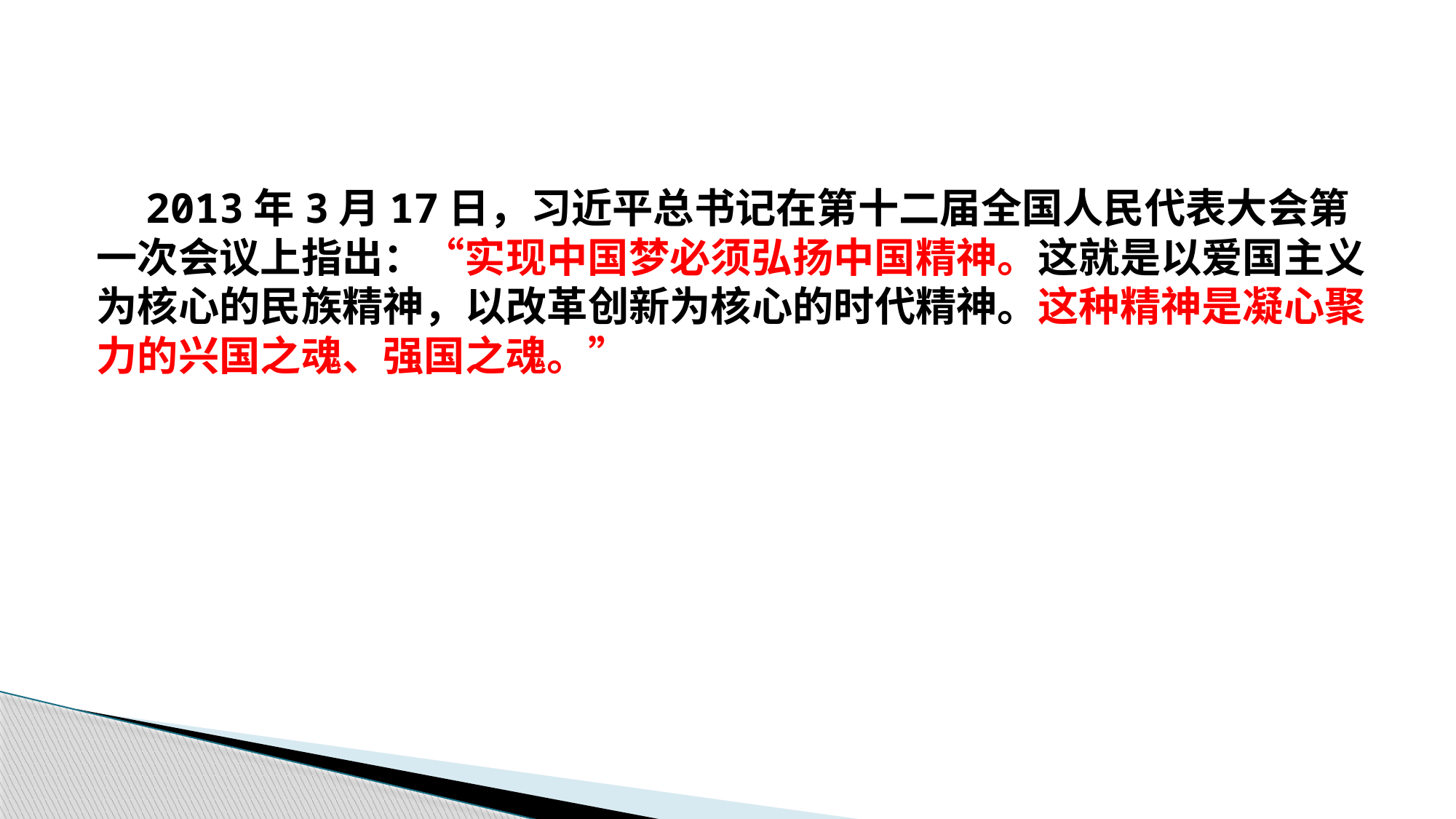

#
  2013年3月17日，习近平总书记在第十二届全国人民代表大会第一次会议上指出：“实现中国梦必须弘扬中国精神。这就是以爱国主义为核心的民族精神，以改革创新为核心的时代精神。这种精神是凝心聚力的兴国之魂、强国之魂。”